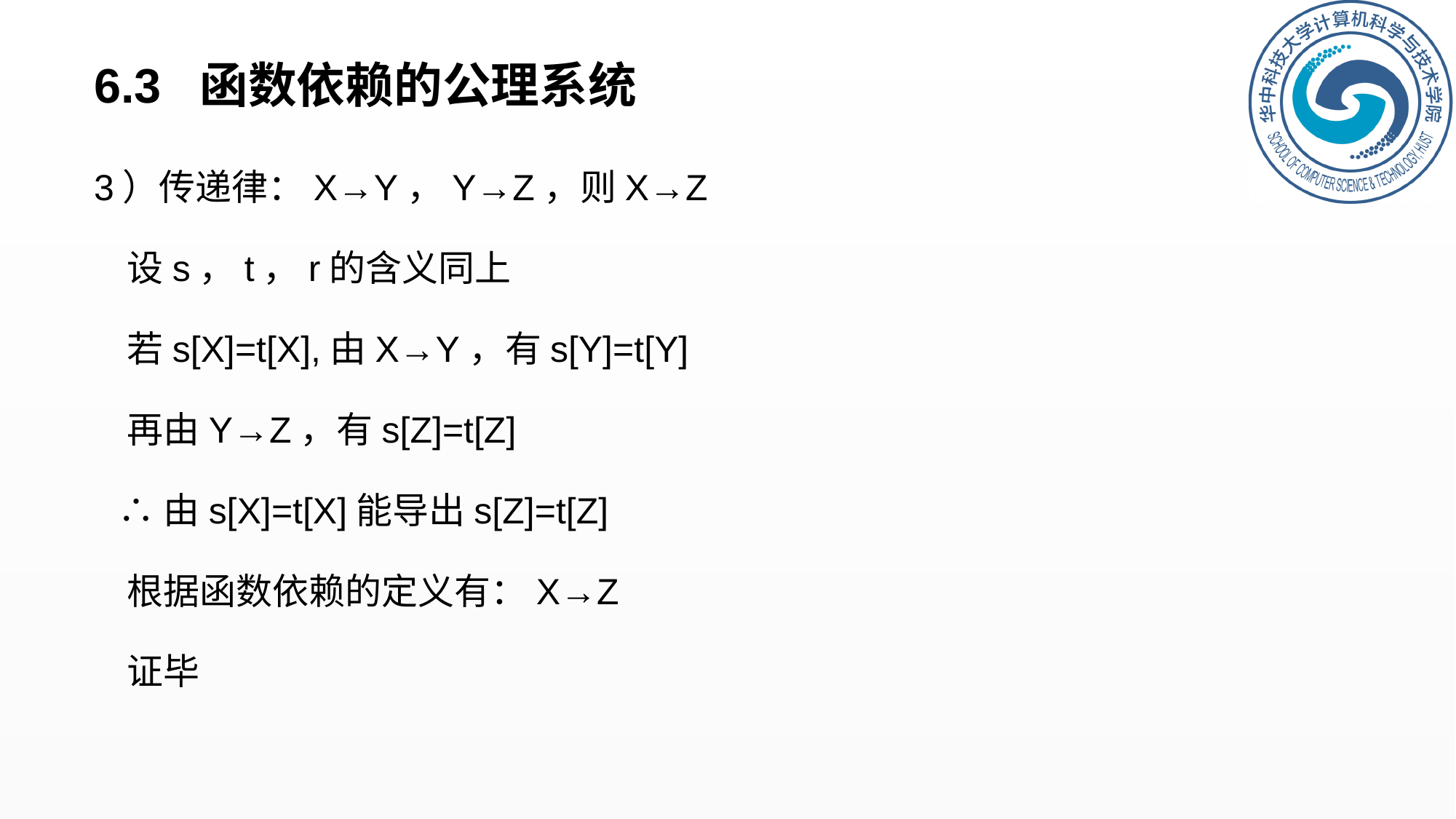

# 6.3  函数依赖的公理系统
3）传递律：X→Y，Y→Z，则X→Z
   设s，t，r的含义同上
   若s[X]=t[X],由X→Y，有s[Y]=t[Y]
   再由Y→Z，有s[Z]=t[Z]
   ∴由s[X]=t[X]能导出s[Z]=t[Z]
   根据函数依赖的定义有：X→Z
   证毕